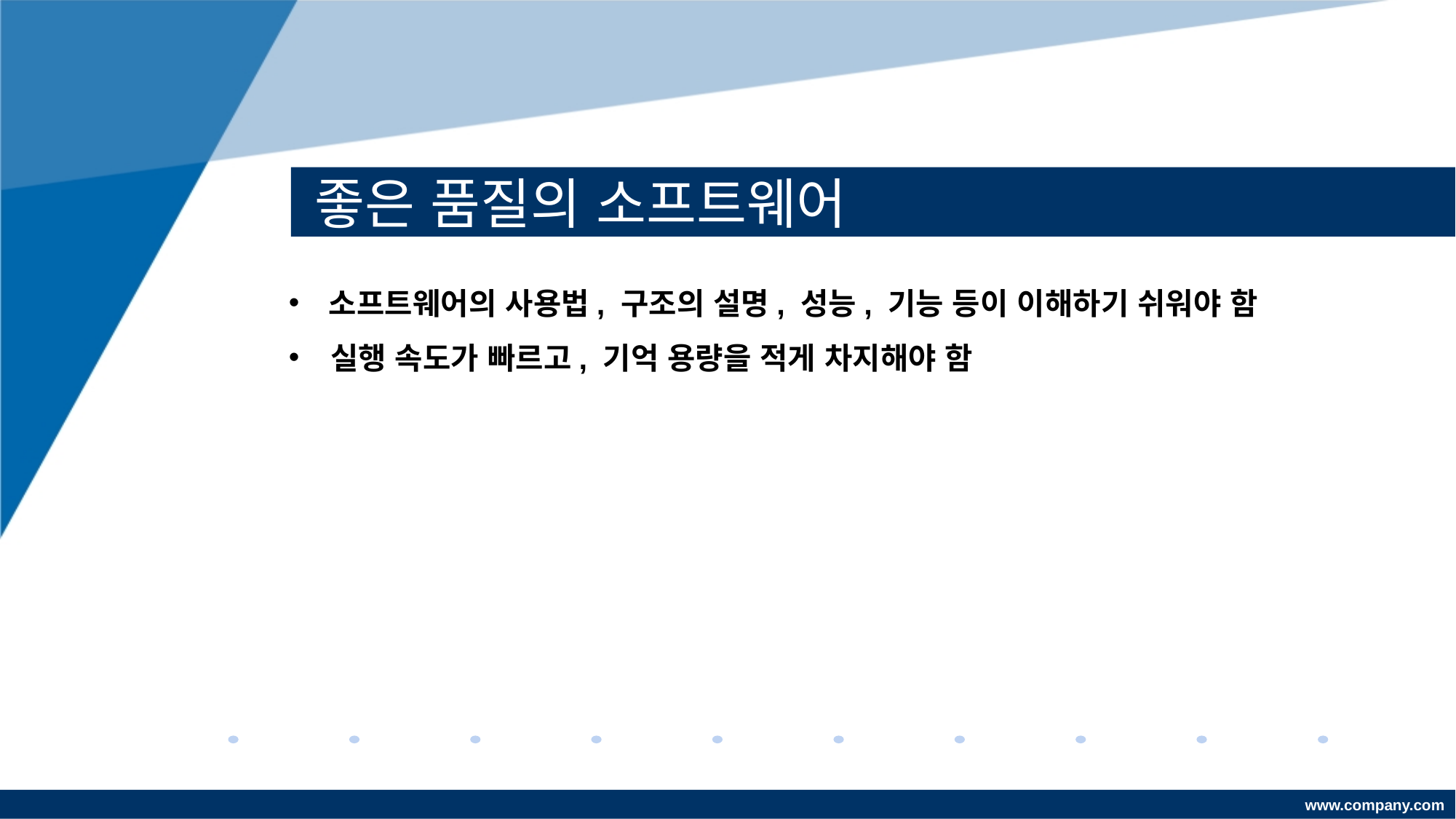

# 좋은 품질의 소프트웨어
 소프트웨어의 사용법, 구조의 설명, 성능, 기능 등이 이해하기 쉬워야 함
 실행 속도가 빠르고, 기억 용량을 적게 차지해야 함